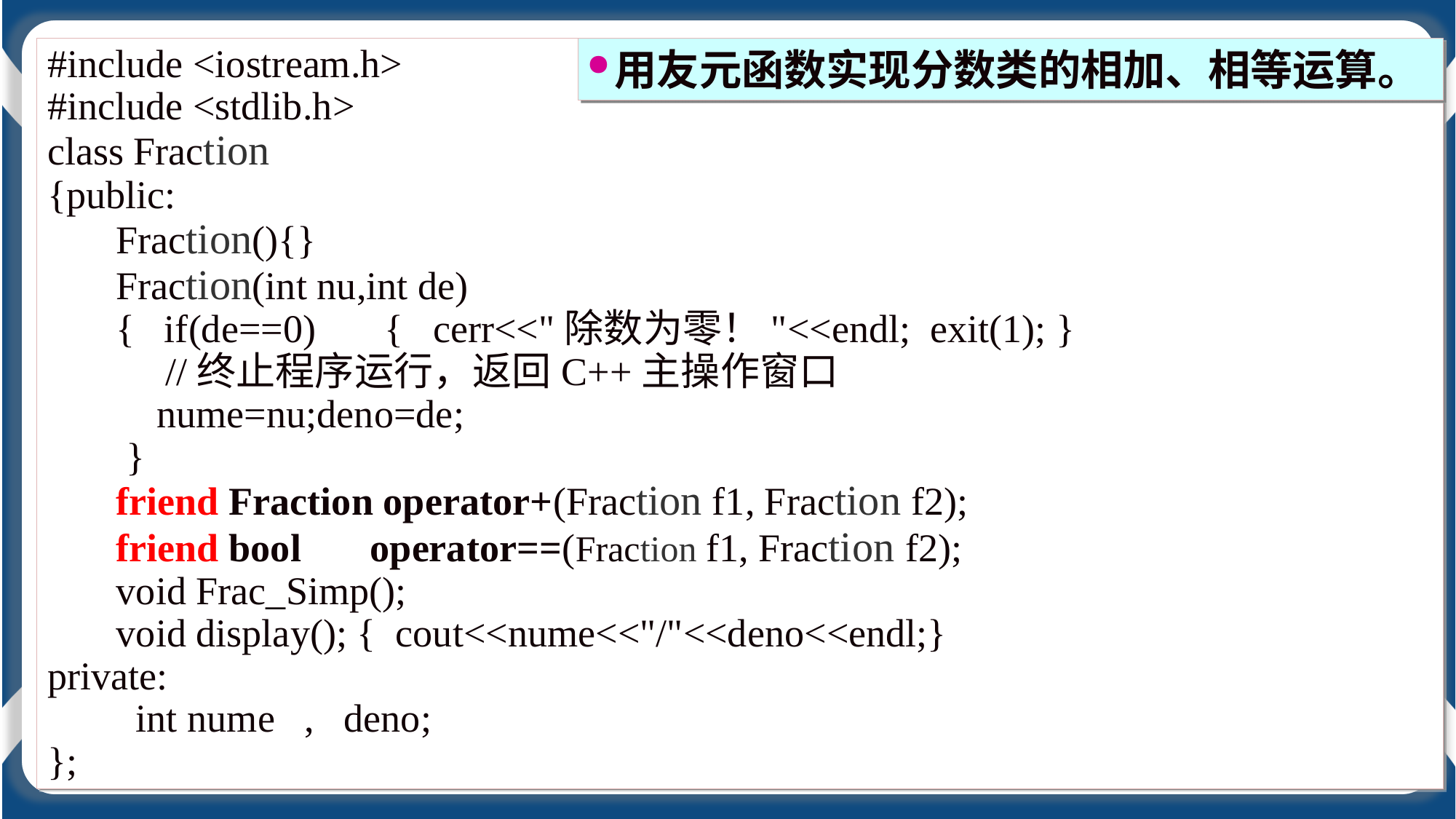

#include <iostream.h>
#include <stdlib.h>
class Fraction
{public:
       Fraction(){}
       Fraction(int nu,int de)
       {   if(de==0)       {   cerr<<"除数为零！"<<endl;  exit(1); }
            //终止程序运行，返回C++主操作窗口
	nume=nu;deno=de;
        }
       friend Fraction operator+(Fraction f1, Fraction f2);
       friend bool       operator==(Fraction f1, Fraction f2);
       void Frac_Simp();
       void display(); {  cout<<nume<<"/"<<deno<<endl;}
private:
         int nume   ,   deno;
};
用友元函数实现分数类的相加、相等运算。
陕西科技大学计算机系
20